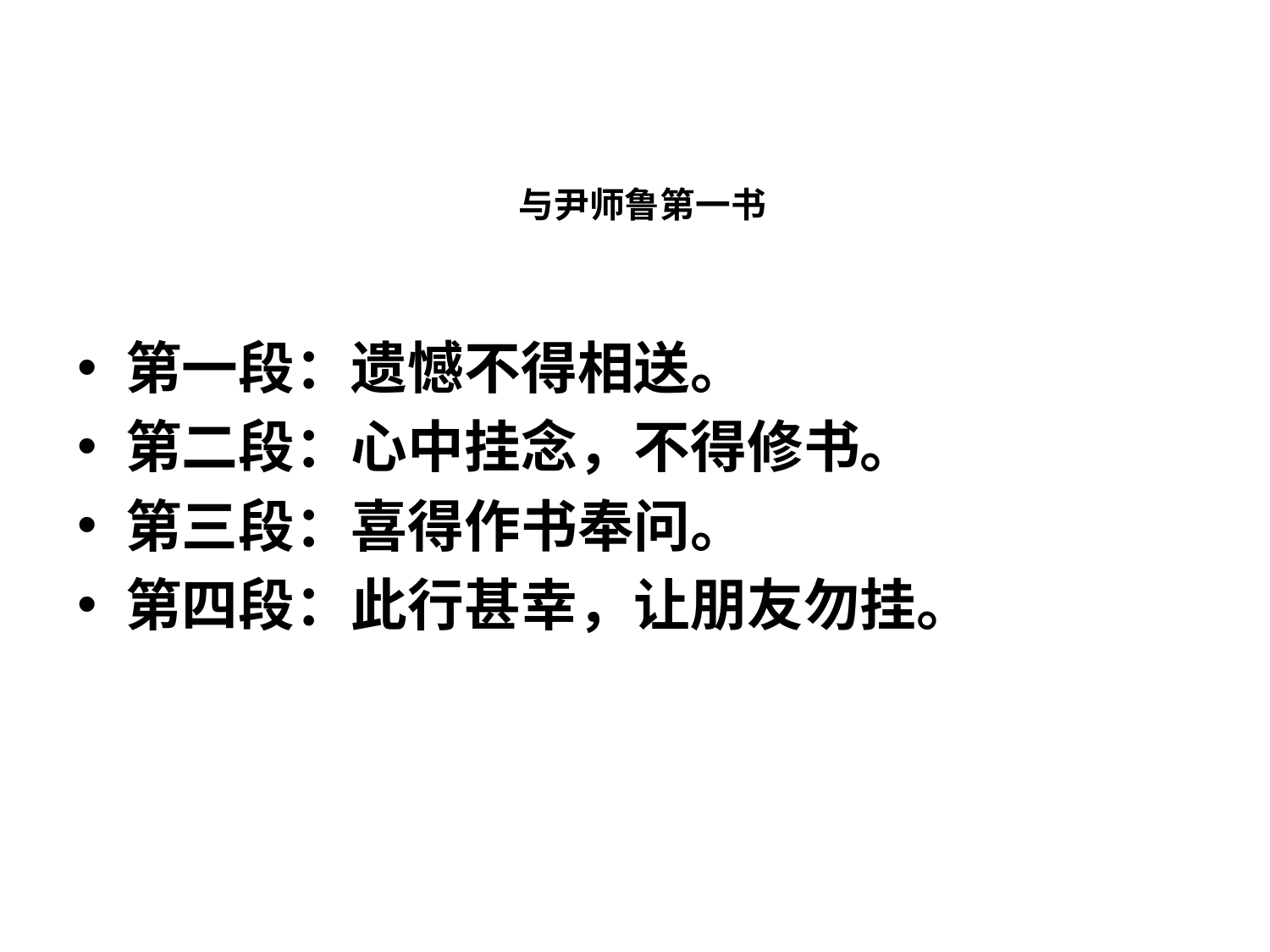

# 与尹师鲁第一书
第一段：遗憾不得相送。
第二段：心中挂念，不得修书。
第三段：喜得作书奉问。
第四段：此行甚幸，让朋友勿挂。